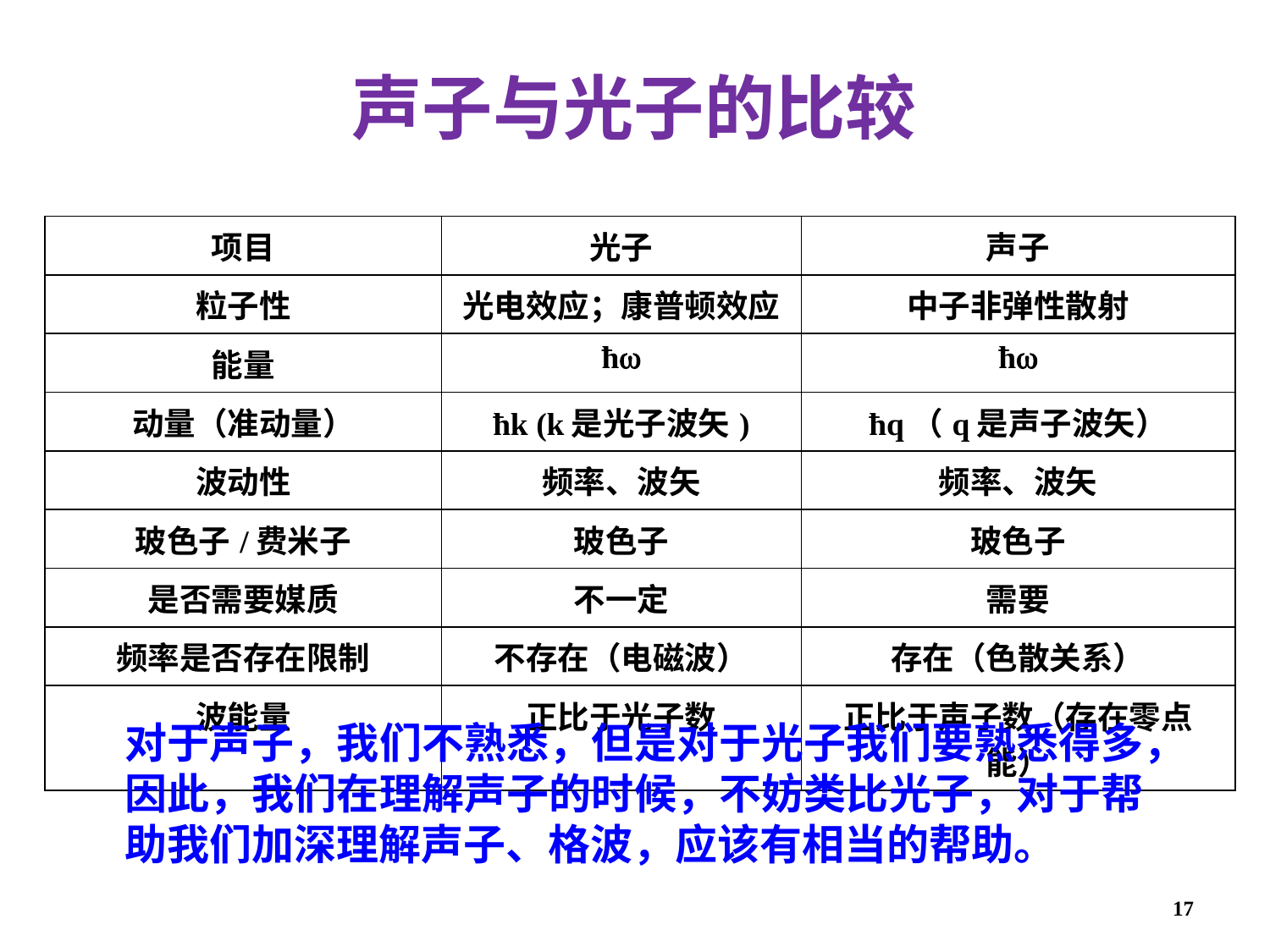

# 声子与光子的比较
| 项目 | 光子 | 声子 |
| --- | --- | --- |
| 粒子性 | 光电效应；康普顿效应 | 中子非弹性散射 |
| 能量 | ħω | ħω |
| 动量（准动量） | ħk (k是光子波矢) | ħq（q是声子波矢） |
| 波动性 | 频率、波矢 | 频率、波矢 |
| 玻色子/费米子 | 玻色子 | 玻色子 |
| 是否需要媒质 | 不一定 | 需要 |
| 频率是否存在限制 | 不存在（电磁波） | 存在（色散关系） |
| 波能量 | 正比于光子数 | 正比于声子数（存在零点能） |
对于声子，我们不熟悉，但是对于光子我们要熟悉得多，因此，我们在理解声子的时候，不妨类比光子，对于帮助我们加深理解声子、格波，应该有相当的帮助。
17